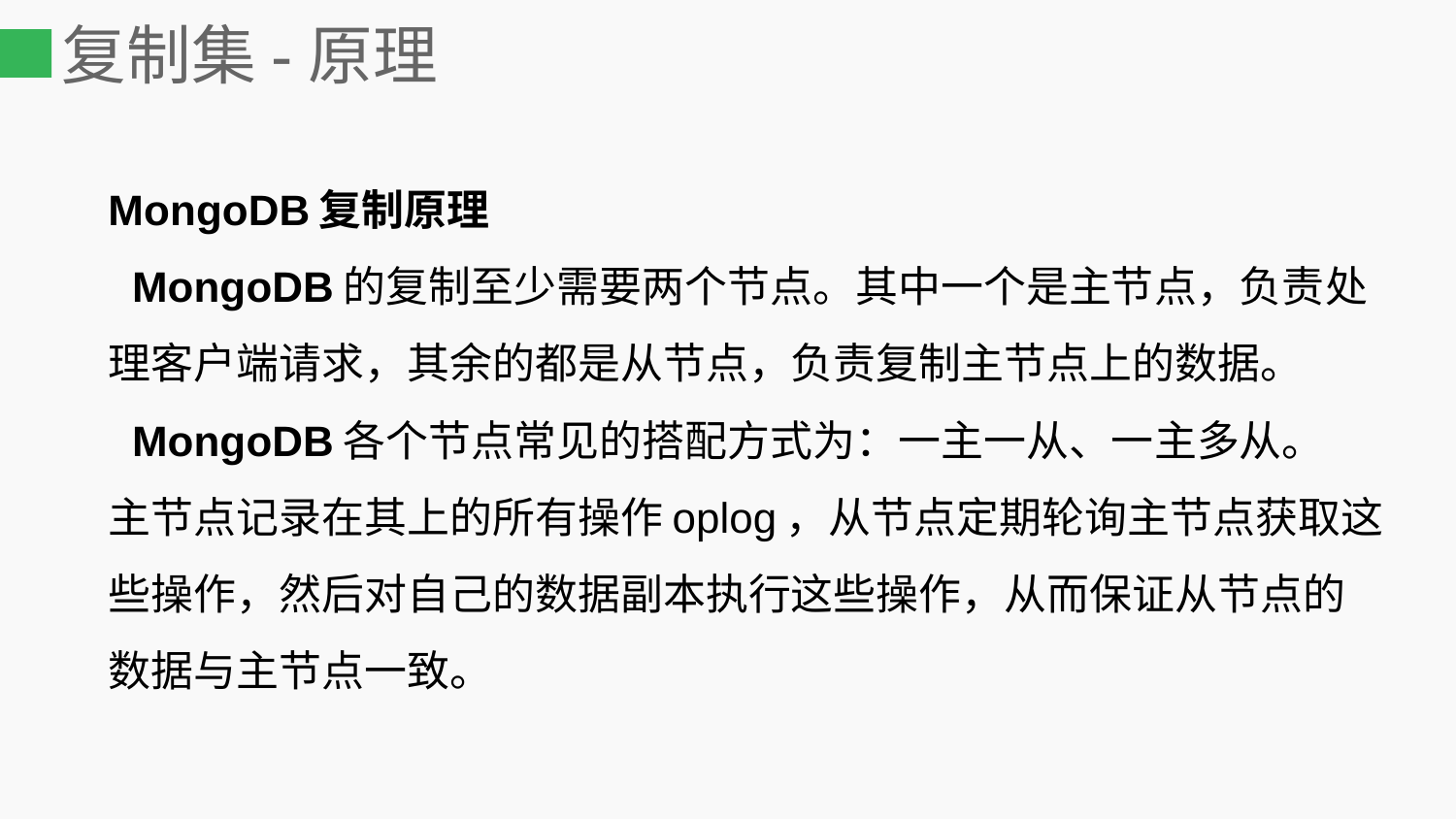

# 复制集-原理
MongoDB复制原理
  MongoDB的复制至少需要两个节点。其中一个是主节点，负责处理客户端请求，其余的都是从节点，负责复制主节点上的数据。
  MongoDB各个节点常见的搭配方式为：一主一从、一主多从。
主节点记录在其上的所有操作oplog，从节点定期轮询主节点获取这些操作，然后对自己的数据副本执行这些操作，从而保证从节点的数据与主节点一致。